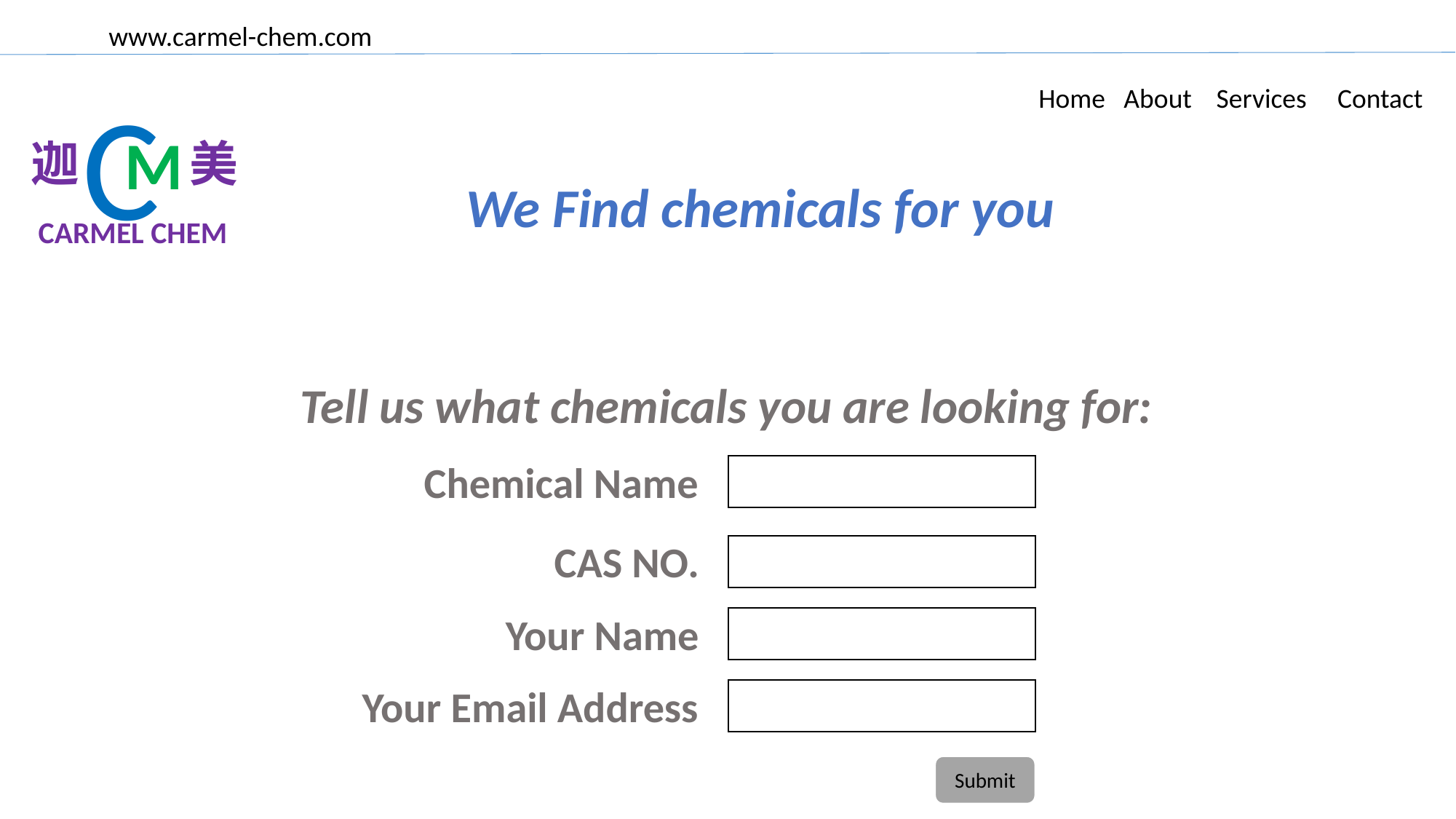

www.carmel-chem.com
C
M
迦          美
CARMEL CHEM
Home   About    Services     Contact
We Find chemicals for you
Tell us what chemicals you are looking for:
Chemical Name

CAS NO.

Your Name

Your Email Address

Submit